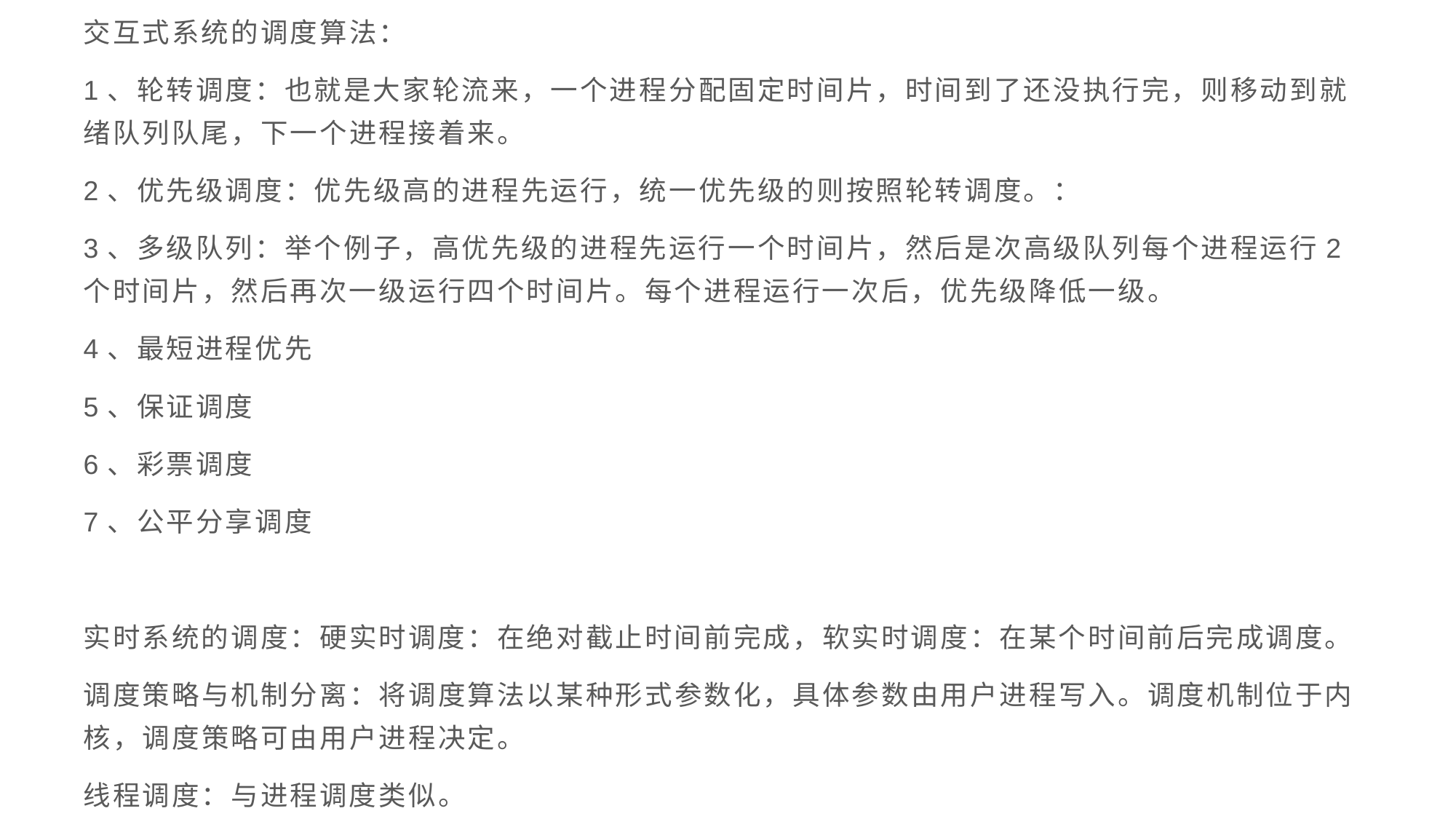

交互式系统的调度算法：
1、轮转调度：也就是大家轮流来，一个进程分配固定时间片，时间到了还没执行完，则移动到就绪队列队尾，下一个进程接着来。
2、优先级调度：优先级高的进程先运行，统一优先级的则按照轮转调度。：
3、多级队列：举个例子，高优先级的进程先运行一个时间片，然后是次高级队列每个进程运行2个时间片，然后再次一级运行四个时间片。每个进程运行一次后，优先级降低一级。
4、最短进程优先
5、保证调度
6、彩票调度
7、公平分享调度

实时系统的调度：硬实时调度：在绝对截止时间前完成，软实时调度：在某个时间前后完成调度。
调度策略与机制分离：将调度算法以某种形式参数化，具体参数由用户进程写入。调度机制位于内核，调度策略可由用户进程决定。
线程调度：与进程调度类似。